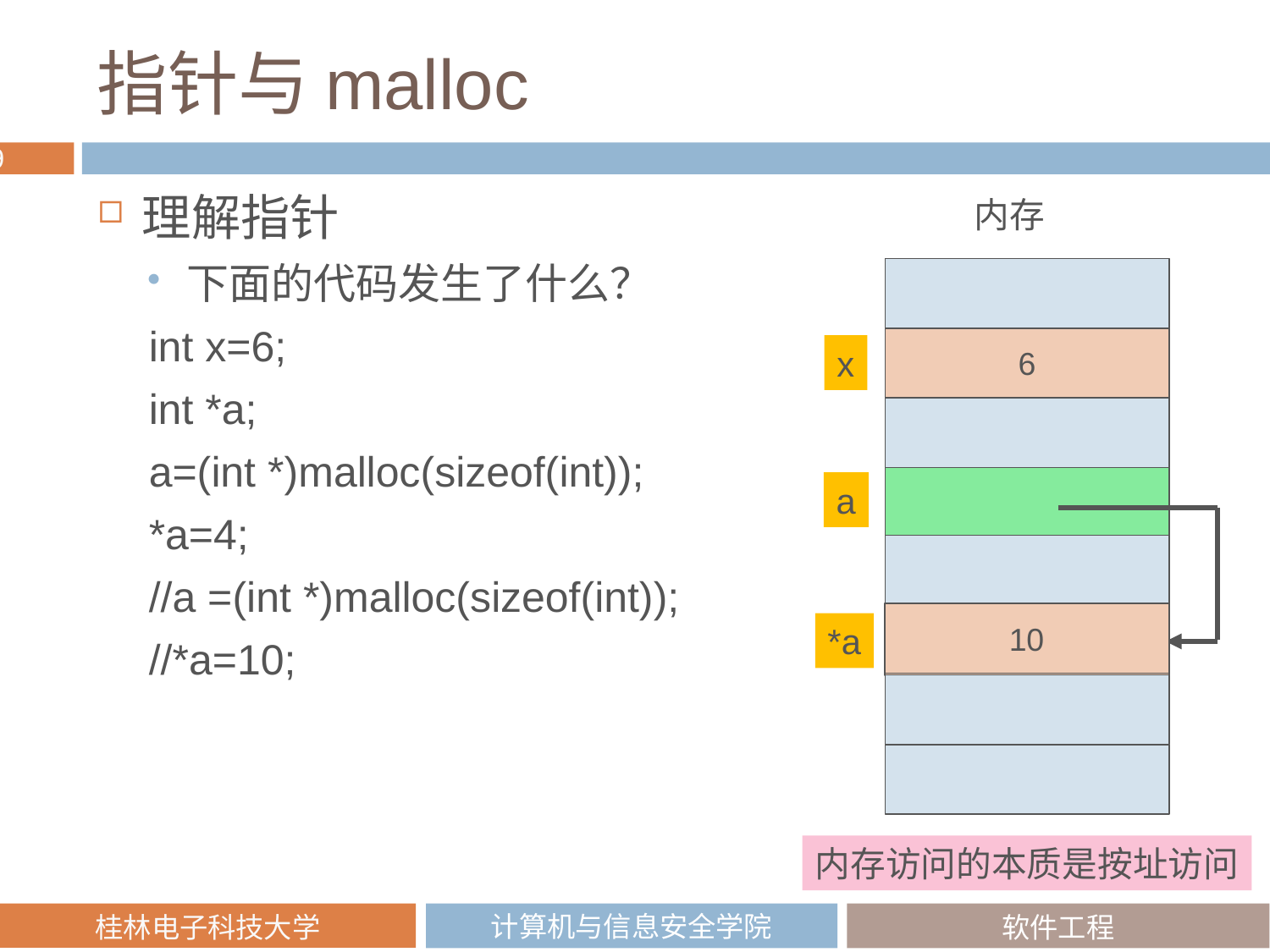

# 指针与malloc
理解指针
下面的代码发生了什么？
int x=6;
int *a;
a=(int *)malloc(sizeof(int));
*a=4;
//a =(int *)malloc(sizeof(int));
//*a=10;

内存

6

x

a

10
4

*a

内存访问的本质是按址访问